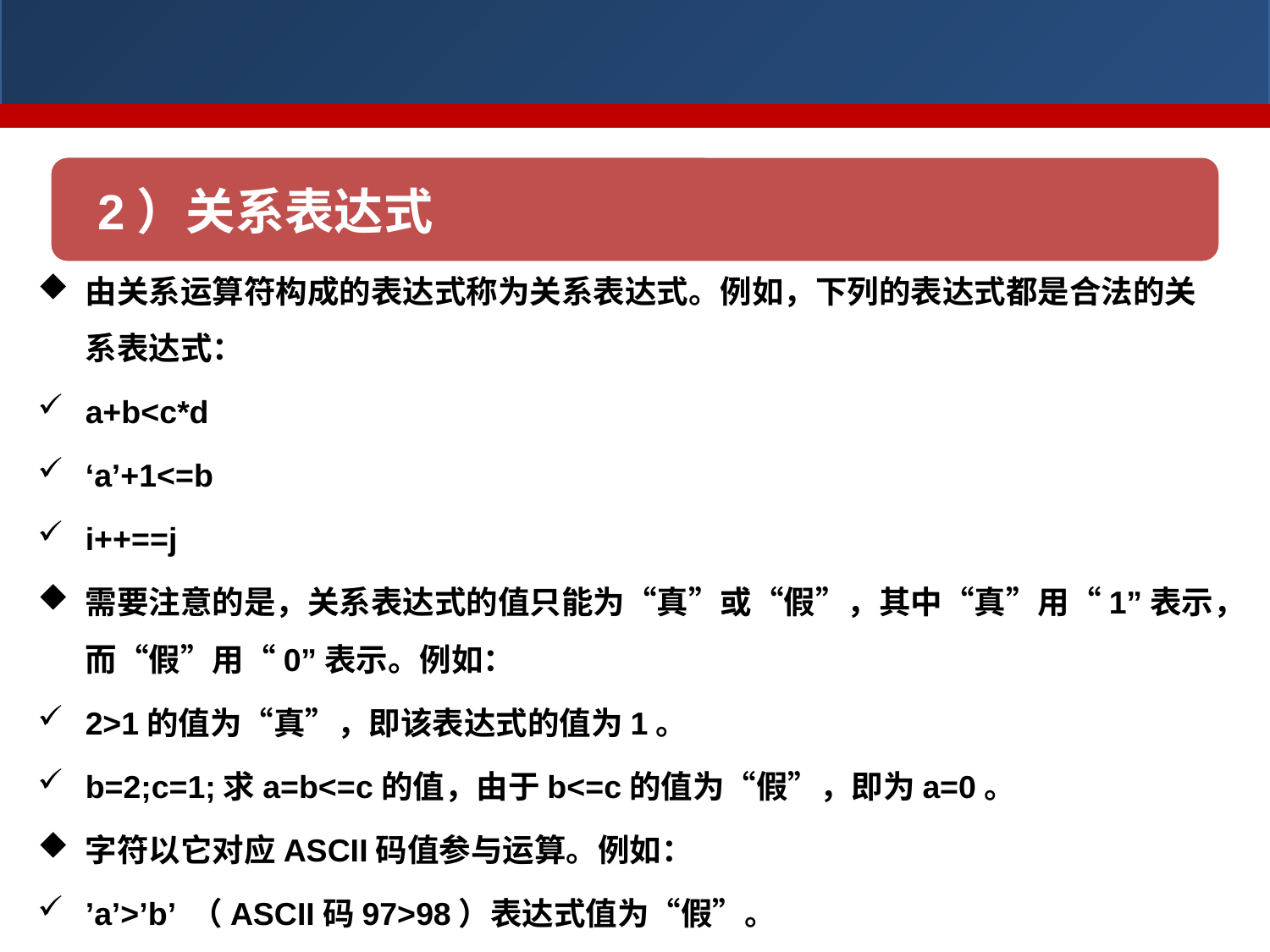

2）关系表达式
由关系运算符构成的表达式称为关系表达式。例如，下列的表达式都是合法的关系表达式：
a+b<c*d
‘a’+1<=b
i++==j
需要注意的是，关系表达式的值只能为“真”或“假”，其中“真”用“1”表示，而“假”用“0”表示。例如：
2>1的值为“真”，即该表达式的值为1。
b=2;c=1;求a=b<=c的值，由于b<=c的值为“假”，即为a=0。
字符以它对应ASCII码值参与运算。例如：
’a’>’b’ （ASCII码97>98）表达式值为“假”。